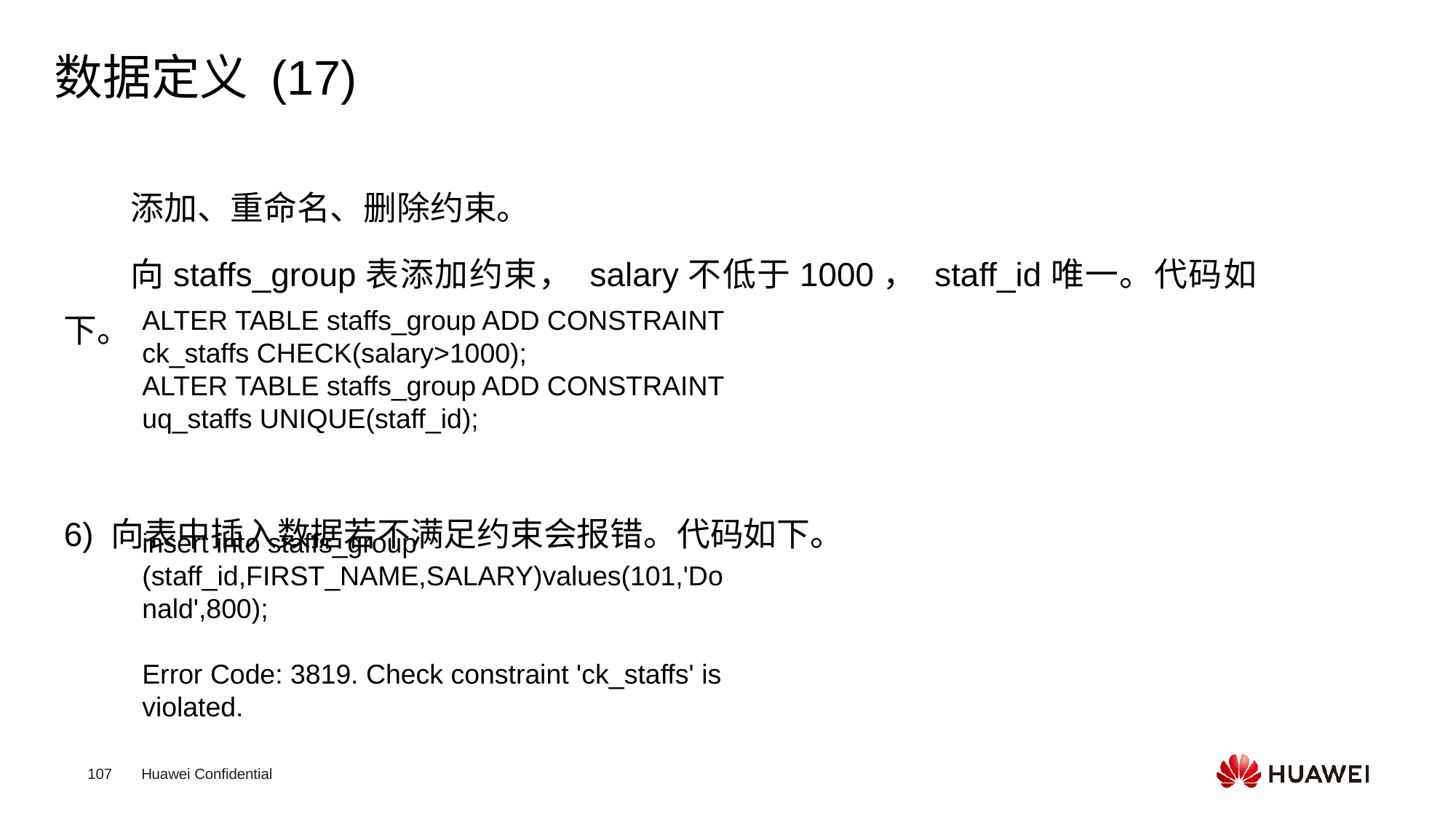

# 数据定义 (17)
添加、重命名、删除约束。
向staffs_group表添加约束， salary不低于1000， staff_id唯一。代码如下。

6) 向表中插入数据若不满足约束会报错。代码如下。
ALTER TABLE staffs_group ADD CONSTRAINT ck_staffs CHECK(salary>1000);ALTER TABLE staffs_group ADD CONSTRAINT uq_staffs UNIQUE(staff_id);
insert into staffs_group (staff_id,FIRST_NAME,SALARY)values(101,'Donald',800); Error Code: 3819. Check constraint 'ck_staffs' is violated.